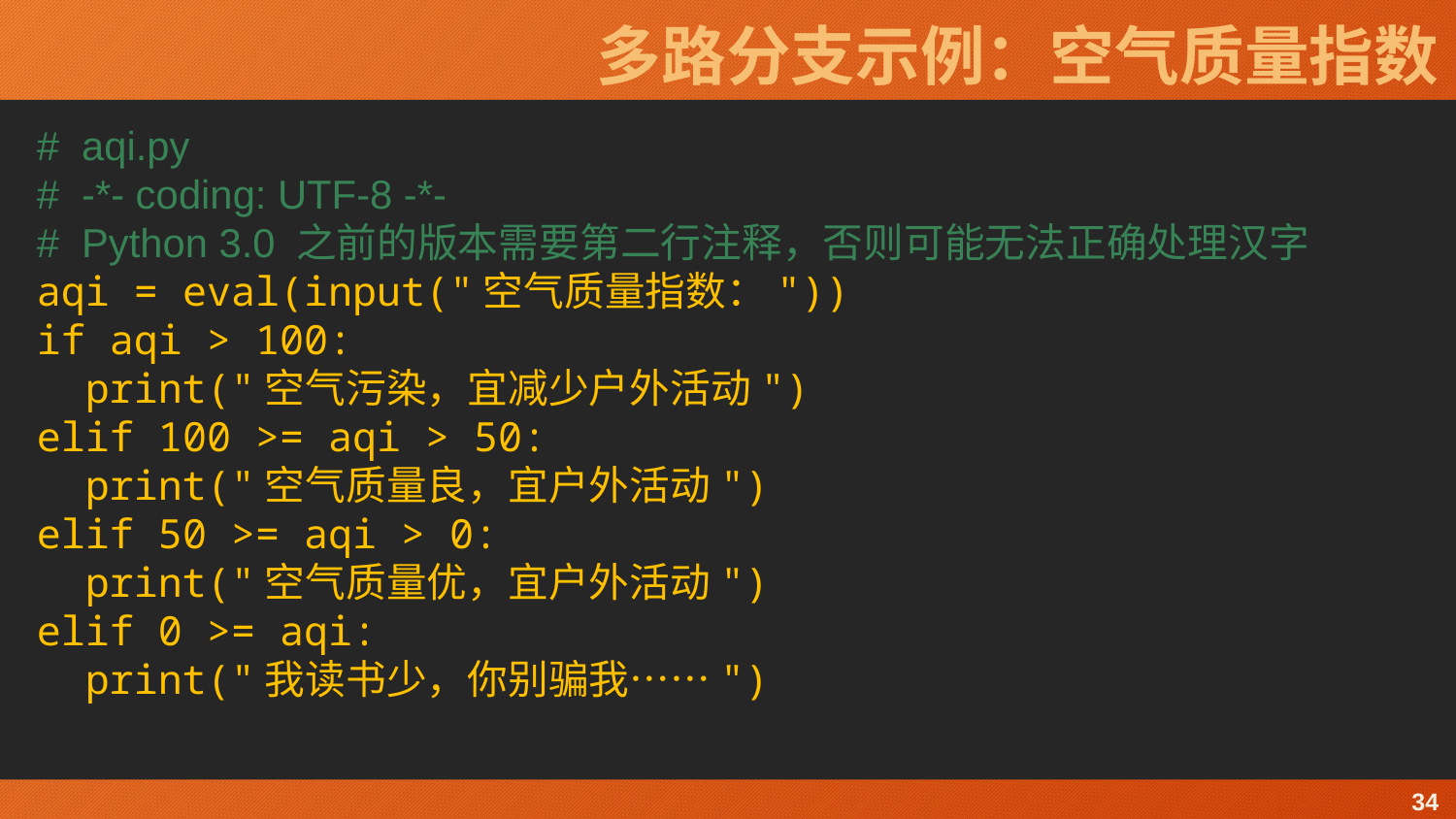

# 多路分支示例：空气质量指数
#  aqi.py
#  -*- coding: UTF-8 -*-
#  Python 3.0 之前的版本需要第二行注释，否则可能无法正确处理汉字
aqi = eval(input("空气质量指数："))
if aqi > 100:
  print("空气污染，宜减少户外活动")
elif 100 >= aqi > 50:
  print("空气质量良，宜户外活动")
elif 50 >= aqi > 0:
  print("空气质量优，宜户外活动")
elif 0 >= aqi:
  print("我读书少，你别骗我……")
34